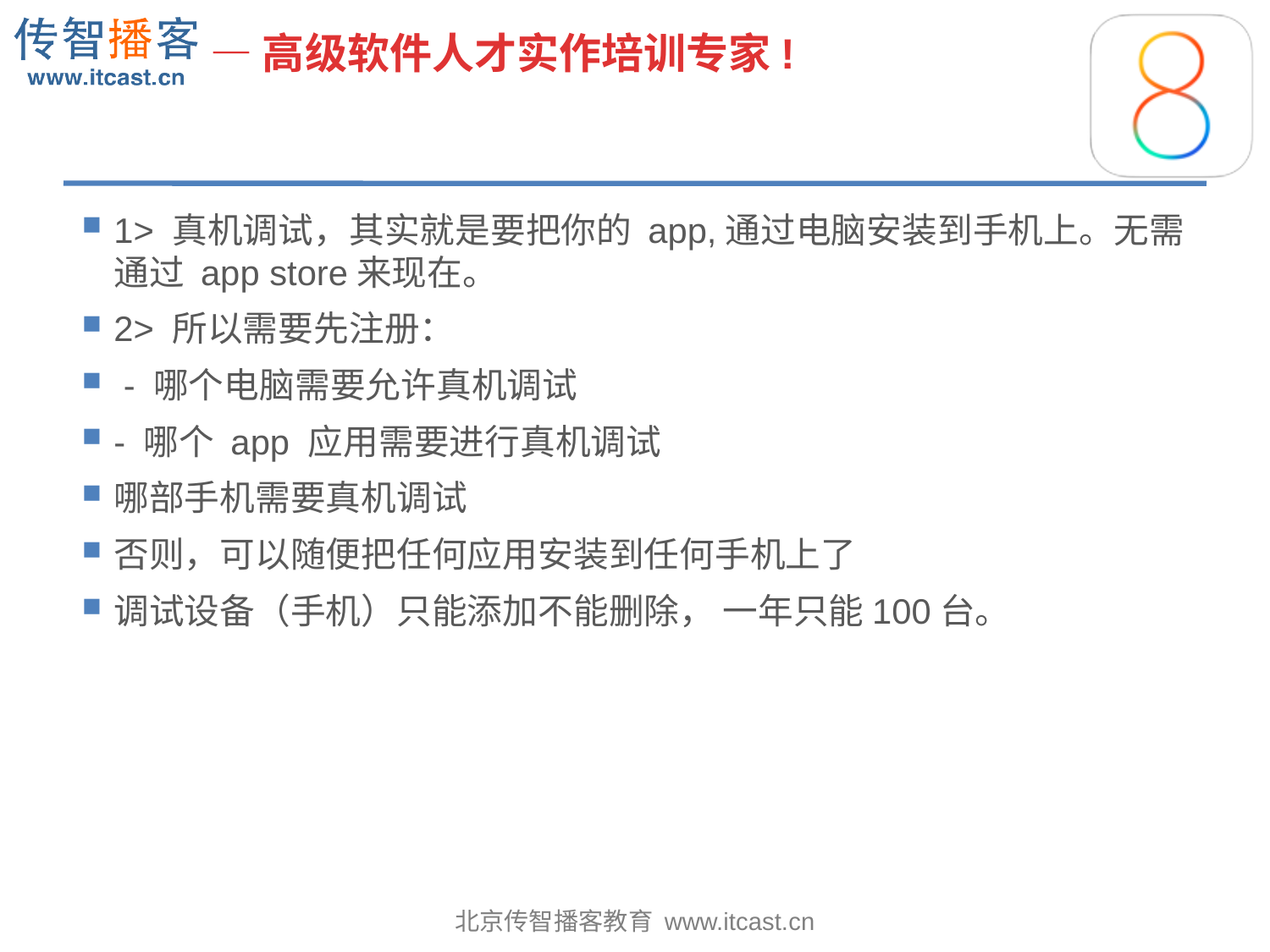

#
1> 真机调试，其实就是要把你的 app,通过电脑安装到手机上。无需通过 app store来现在。
2> 所以需要先注册：
 - 哪个电脑需要允许真机调试
- 哪个 app 应用需要进行真机调试
哪部手机需要真机调试
否则，可以随便把任何应用安装到任何手机上了
调试设备（手机）只能添加不能删除， 一年只能100台。